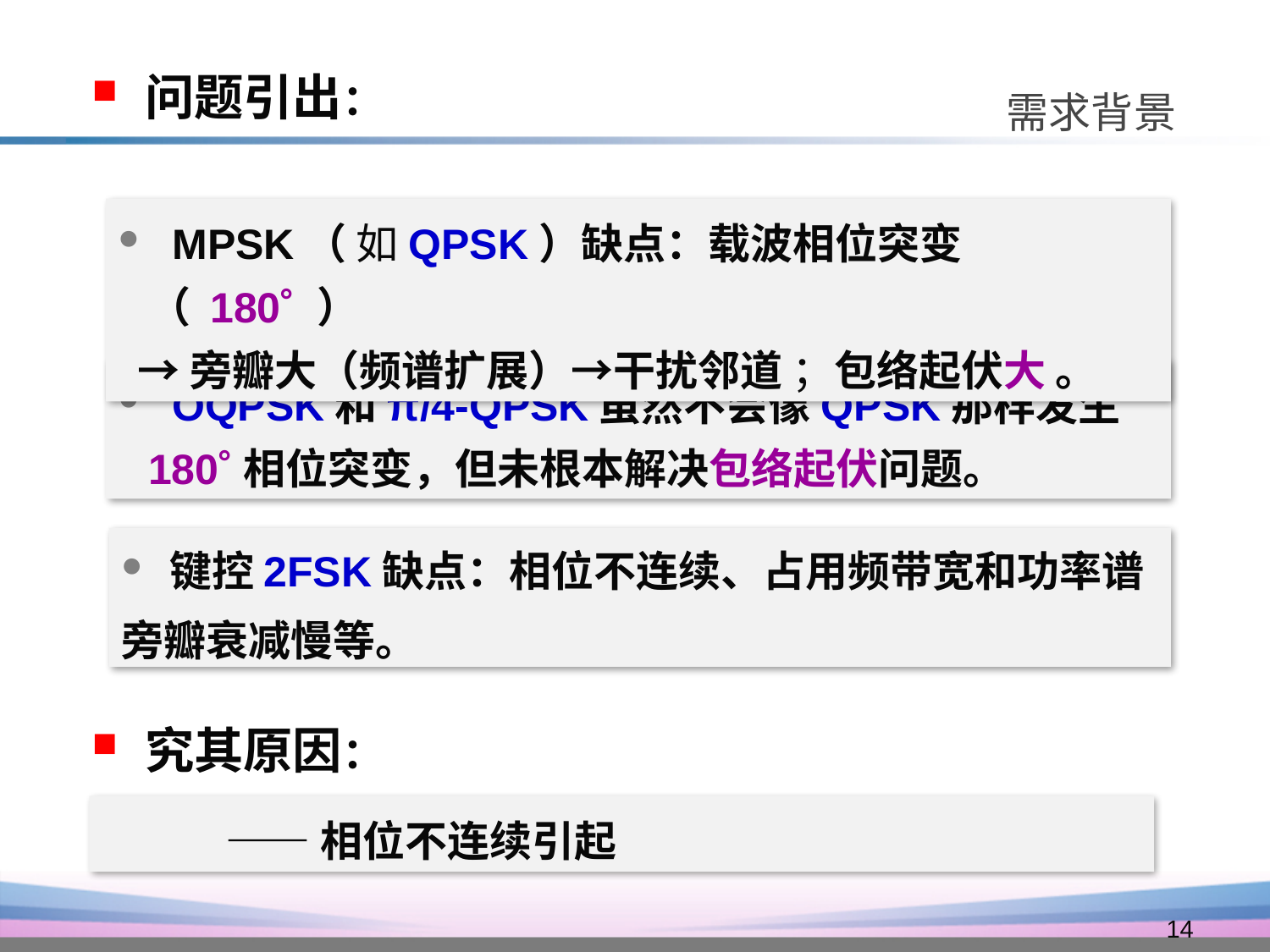

问题引出：
需求背景
  MPSK（ 如QPSK）缺点：载波相位突变（ 180˚ ）
  →旁瓣大（频谱扩展）→干扰邻道 ；包络起伏大 。
  OQPSK和π/4-QPSK虽然不会像QPSK那样发生180˚相位突变，但未根本解决包络起伏问题。
键控2FSK缺点：相位不连续、占用频带宽和功率谱
旁瓣衰减慢等。
 究其原因：
             ——相位不连续引起
14